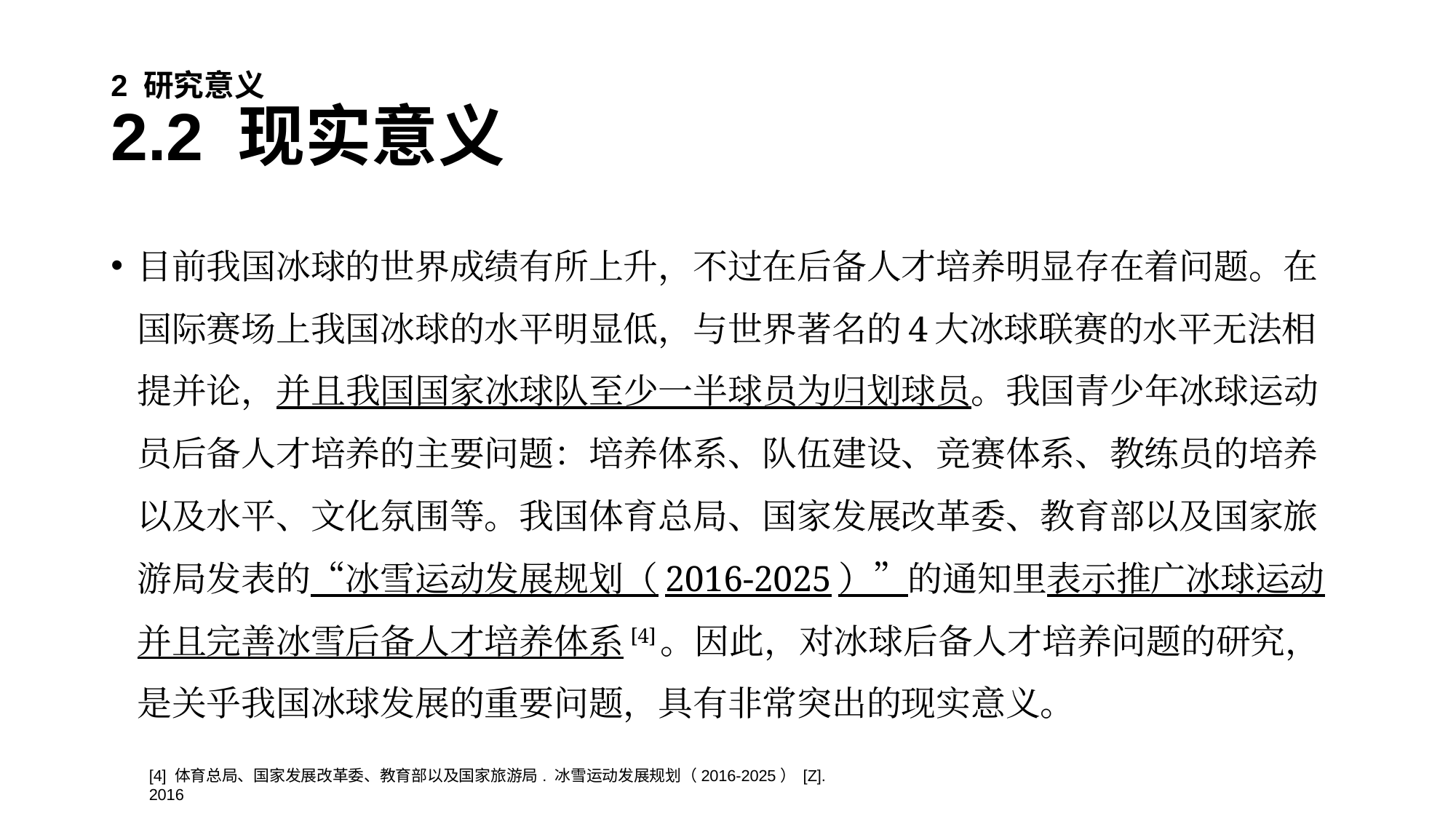

# 2 研究意义 2.2 现实意义
目前我国冰球的世界成绩有所上升，不过在后备人才培养明显存在着问题。在国际赛场上我国冰球的水平明显低，与世界著名的4大冰球联赛的水平无法相提并论，并且我国国家冰球队至少一半球员为归划球员。我国青少年冰球运动员后备人才培养的主要问题：培养体系、队伍建设、竞赛体系、教练员的培养以及水平、文化氛围等。我国体育总局、国家发展改革委、教育部以及国家旅游局发表的“冰雪运动发展规划（2016-2025）”的通知里表示推广冰球运动并且完善冰雪后备人才培养体系[4]。因此，对冰球后备人才培养问题的研究，是关乎我国冰球发展的重要问题，具有非常突出的现实意义。

[4] 体育总局、国家发展改革委、教育部以及国家旅游局. 冰雪运动发展规划（2016-2025） [Z]. 2016